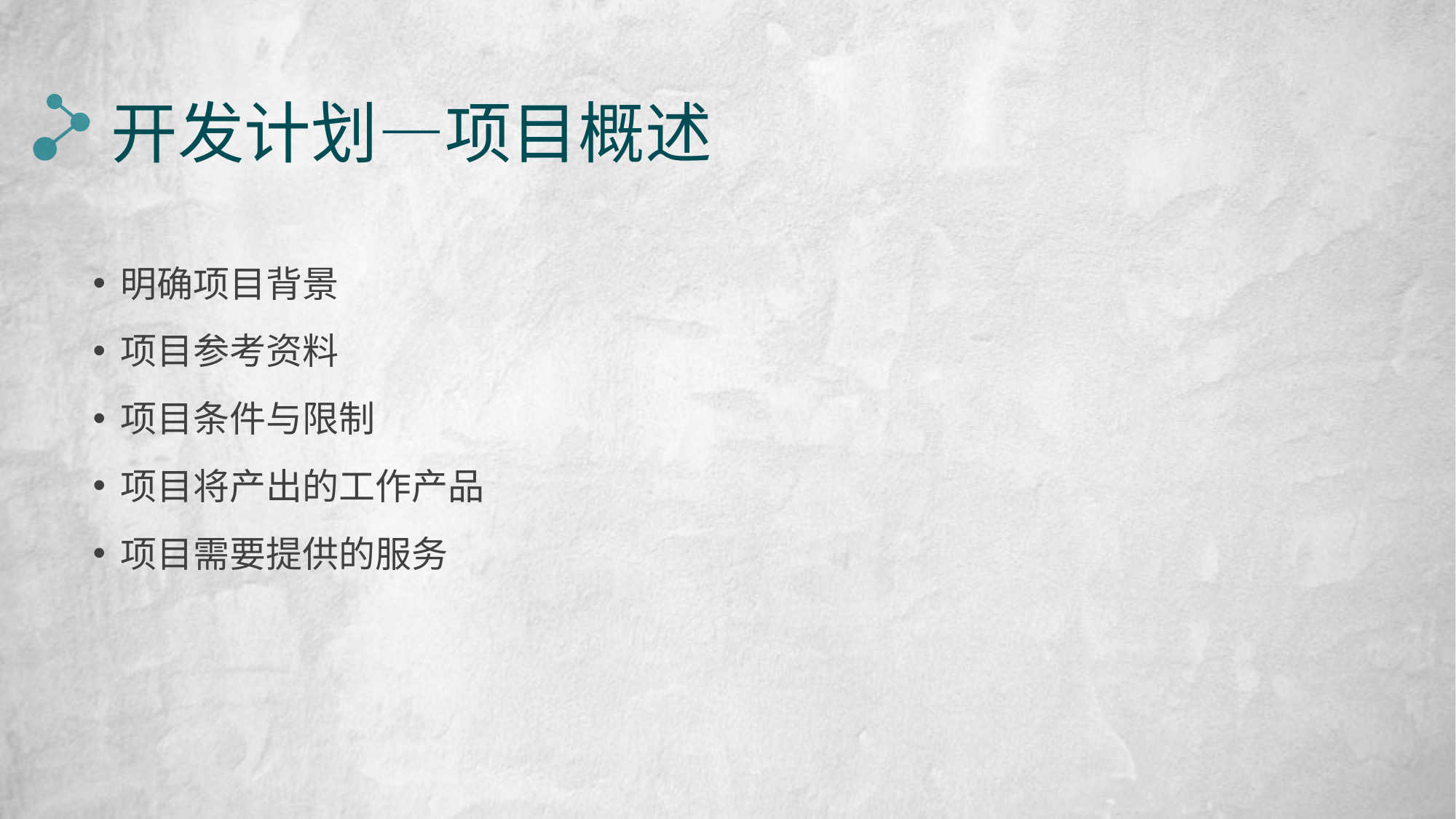

# 开发计划—项目概述
明确项目背景
项目参考资料
项目条件与限制
项目将产出的工作产品
项目需要提供的服务